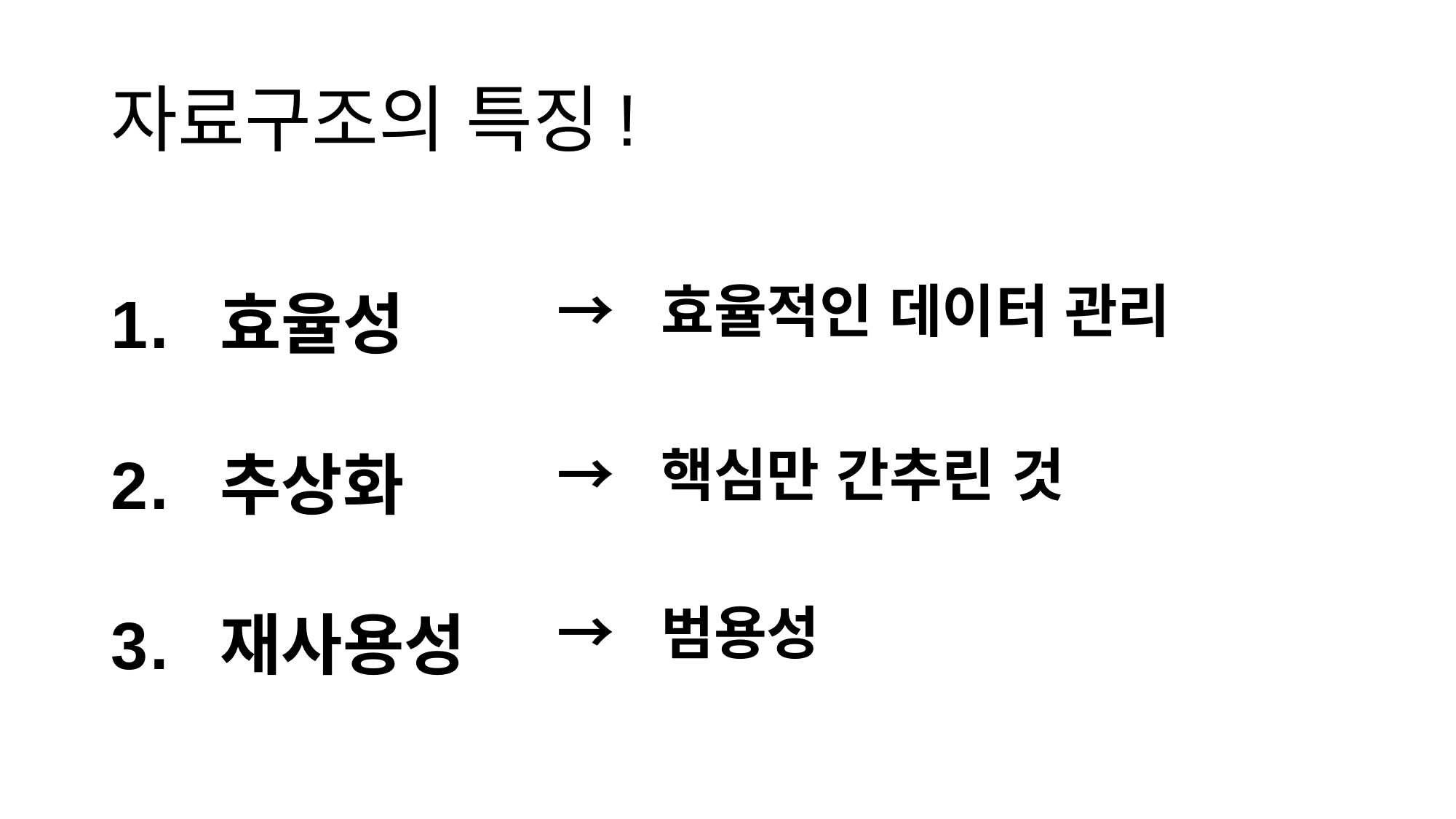

# 자료구조의 특징!
효율성
추상화
재사용성
→  효율적인 데이터 관리
→  핵심만 간추린 것
→  범용성